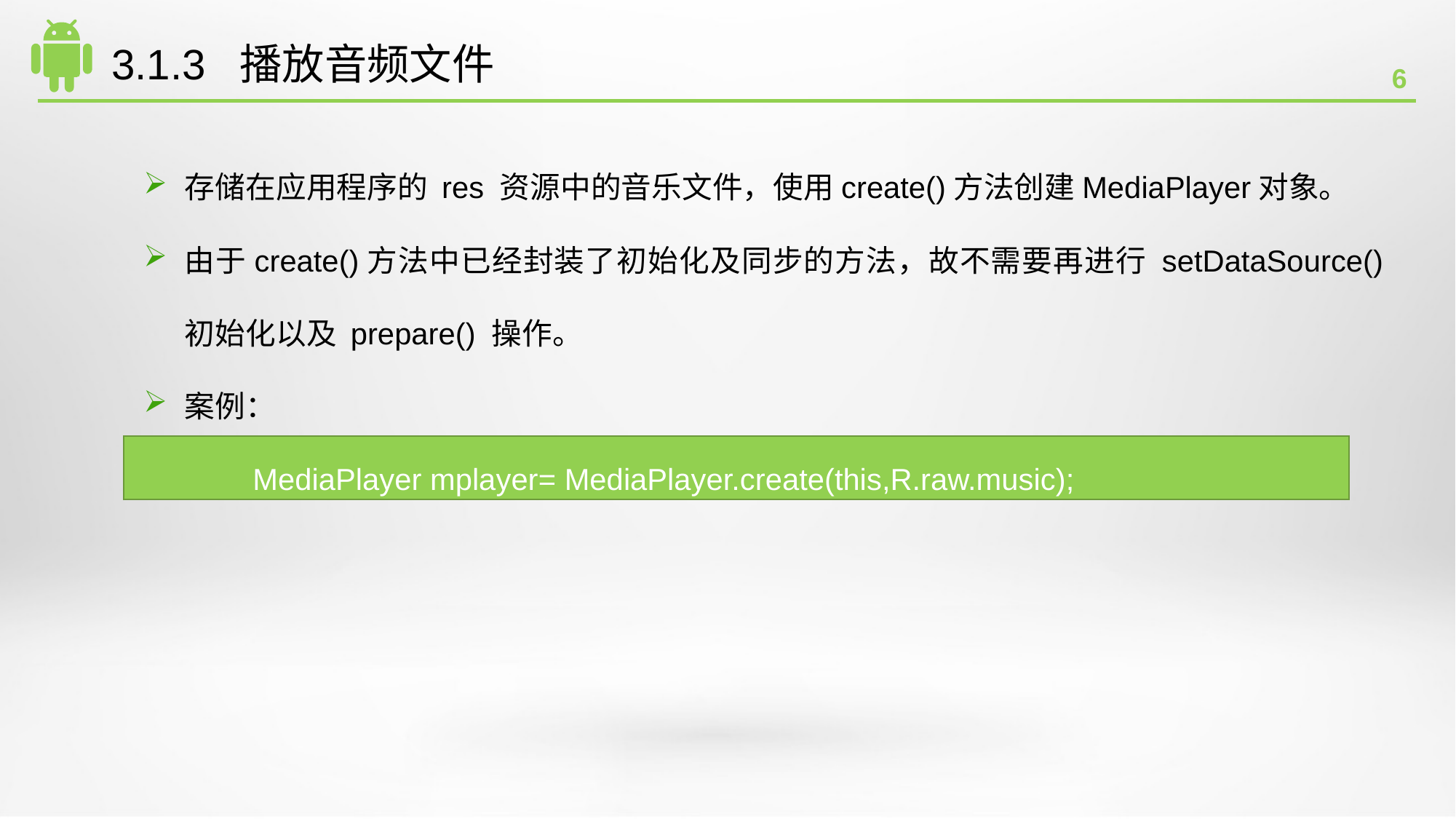

# 3.1.3  播放音频文件
存储在应用程序的 res 资源中的音乐文件，使用create()方法创建MediaPlayer对象。
由于create()方法中已经封装了初始化及同步的方法，故不需要再进行 setDataSource() 初始化以及 prepare() 操作。
案例：
	MediaPlayer mplayer= MediaPlayer.create(this,R.raw.music);